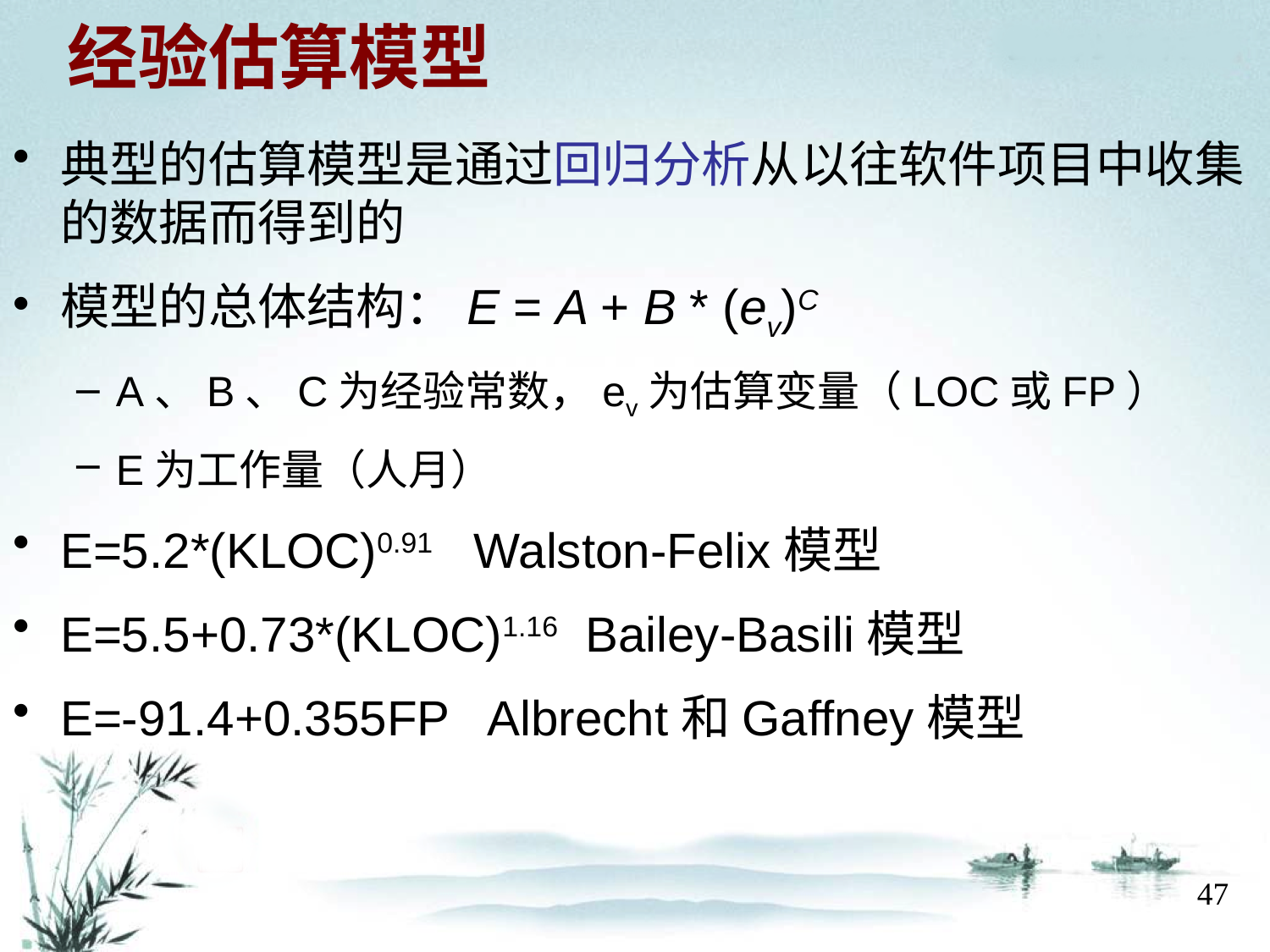

# 经验估算模型
典型的估算模型是通过回归分析从以往软件项目中收集的数据而得到的
模型的总体结构：E = A + B * (ev)C
A、B、C为经验常数，ev为估算变量（LOC或FP）
E为工作量（人月）
E=5.2*(KLOC)0.91   Walston-Felix模型
E=5.5+0.73*(KLOC)1.16  Bailey-Basili模型
E=-91.4+0.355FP   Albrecht和Gaffney模型
47